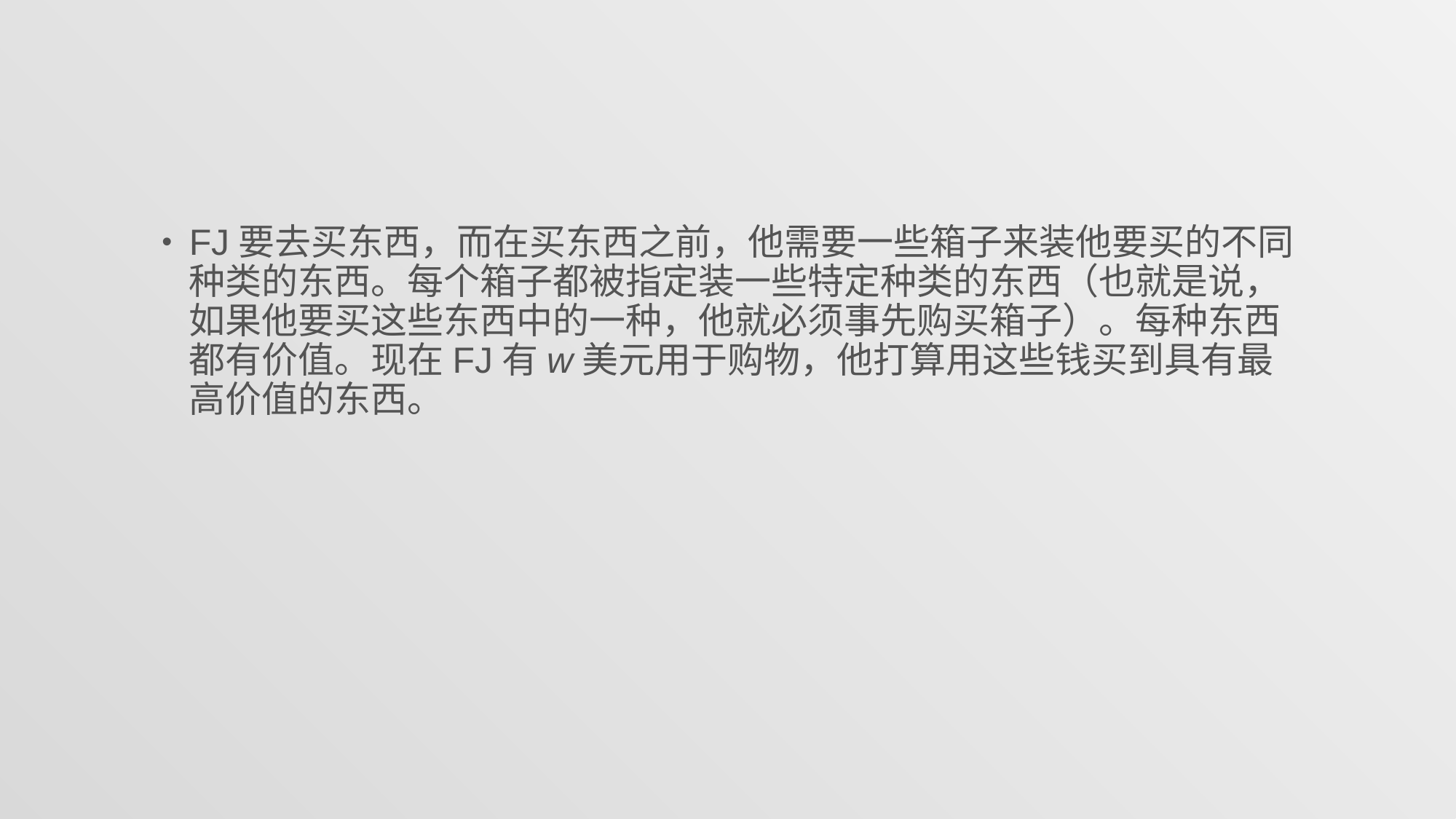

#
FJ要去买东西，而在买东西之前，他需要一些箱子来装他要买的不同种类的东西。每个箱子都被指定装一些特定种类的东西（也就是说，如果他要买这些东西中的一种，他就必须事先购买箱子）。每种东西都有价值。现在FJ有w美元用于购物，他打算用这些钱买到具有最高价值的东西。